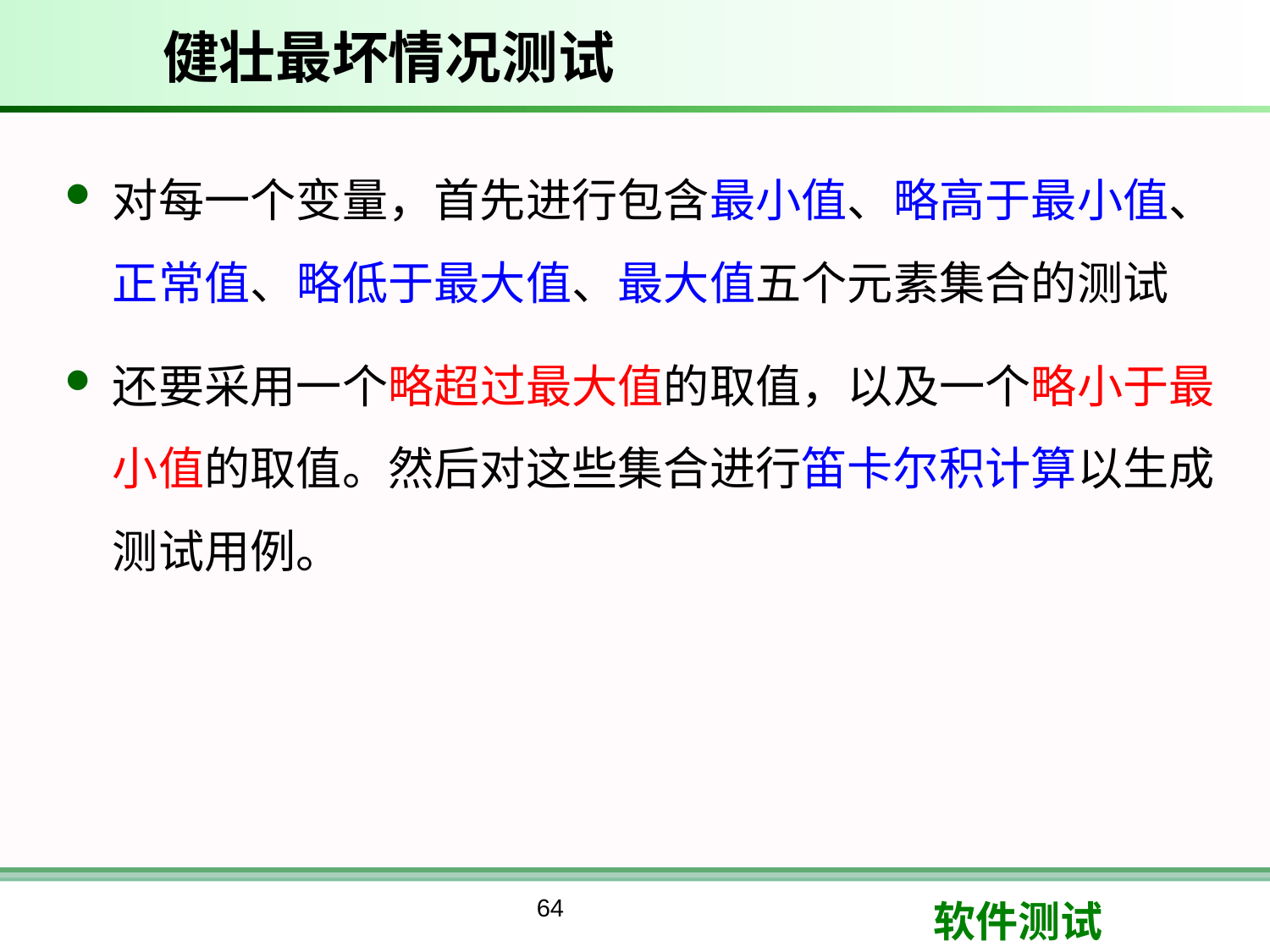

# 健壮最坏情况测试
对每一个变量，首先进行包含最小值、略高于最小值、正常值、略低于最大值、最大值五个元素集合的测试
还要采用一个略超过最大值的取值，以及一个略小于最小值的取值。然后对这些集合进行笛卡尔积计算以生成测试用例。

64